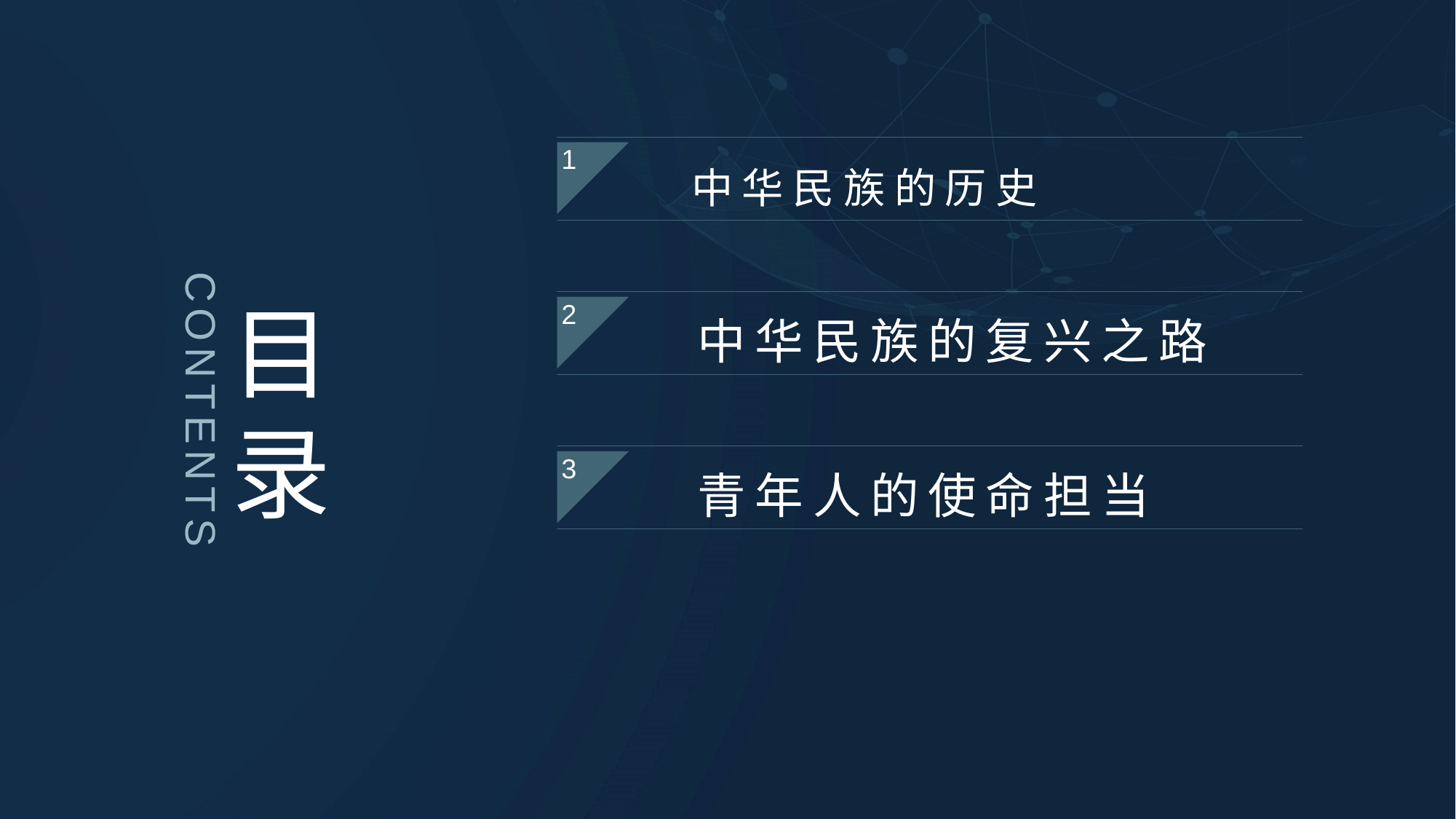

中华民族的历史
1
   中华民族的复兴之路
2
   青年人的使命担当
3
目
录
CONTENTS